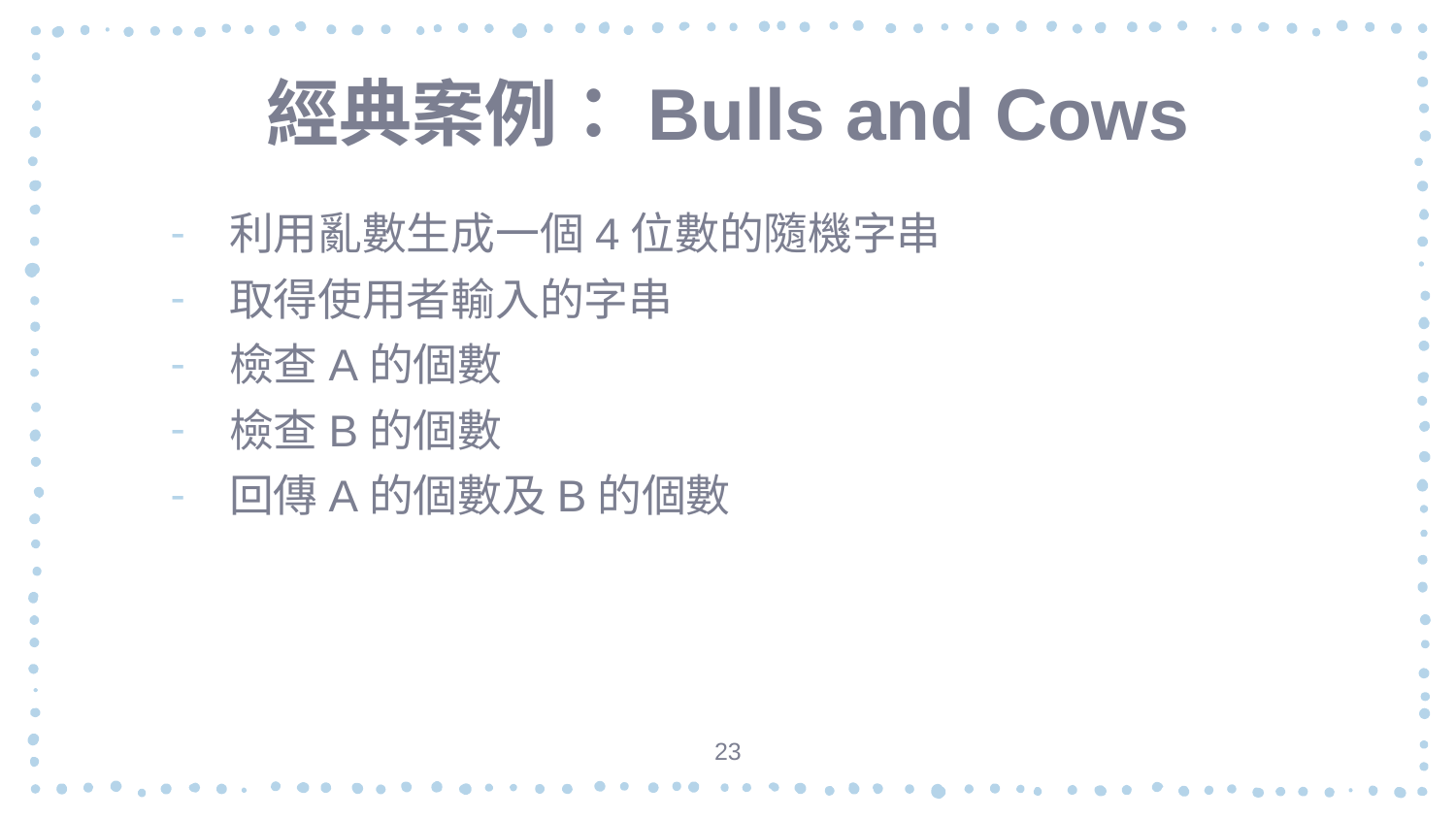

# 經典案例：Bulls and Cows
利用亂數生成一個4位數的隨機字串
取得使用者輸入的字串
檢查A的個數
檢查B的個數
回傳A的個數及B的個數
23